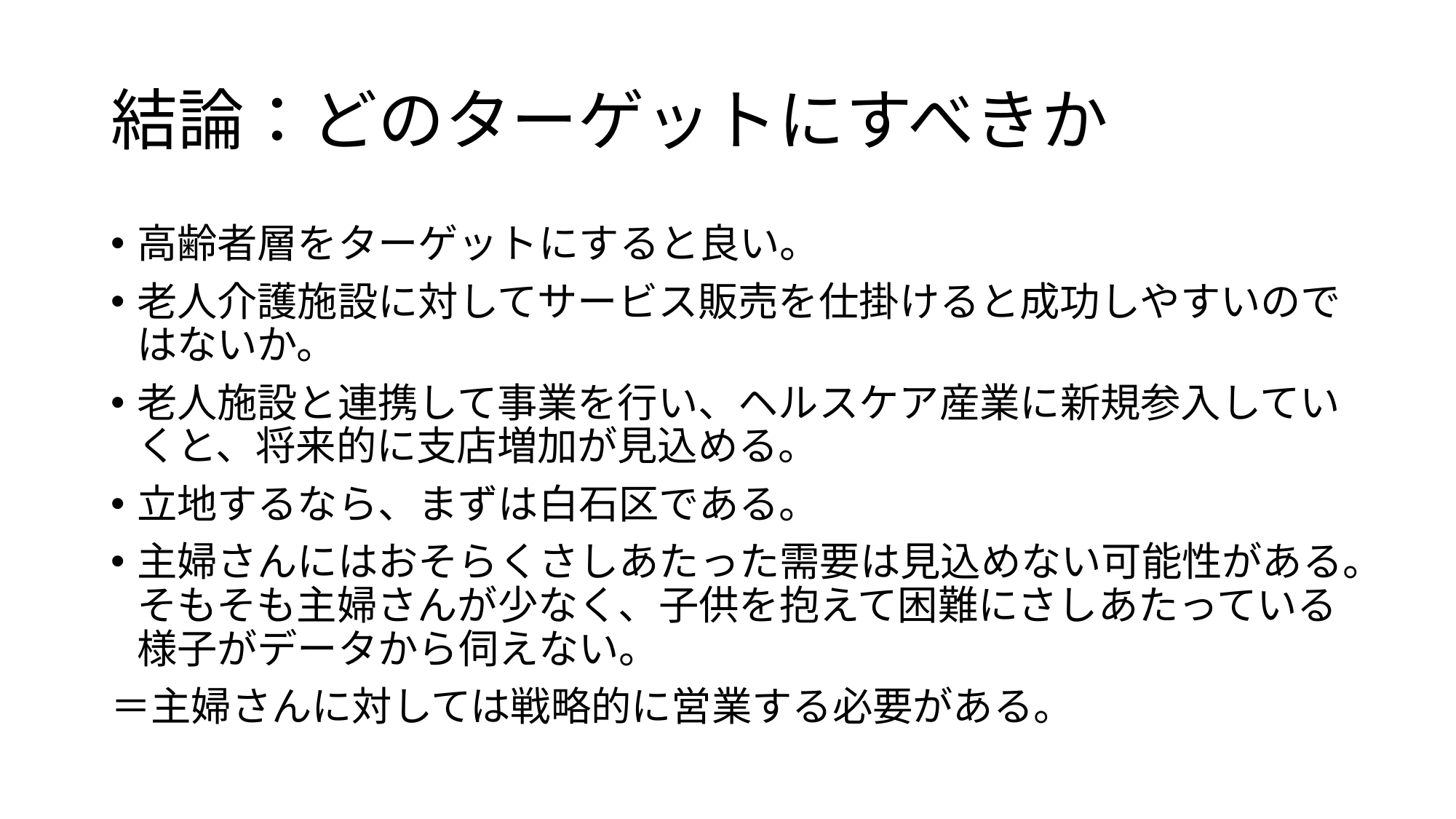

# 結論：どのターゲットにすべきか
高齢者層をターゲットにすると良い。
老人介護施設に対してサービス販売を仕掛けると成功しやすいのではないか。
老人施設と連携して事業を行い、ヘルスケア産業に新規参入していくと、将来的に支店増加が見込める。
立地するなら、まずは白石区である。
主婦さんにはおそらくさしあたった需要は見込めない可能性がある。そもそも主婦さんが少なく、子供を抱えて困難にさしあたっている様子がデータから伺えない。
＝主婦さんに対しては戦略的に営業する必要がある。